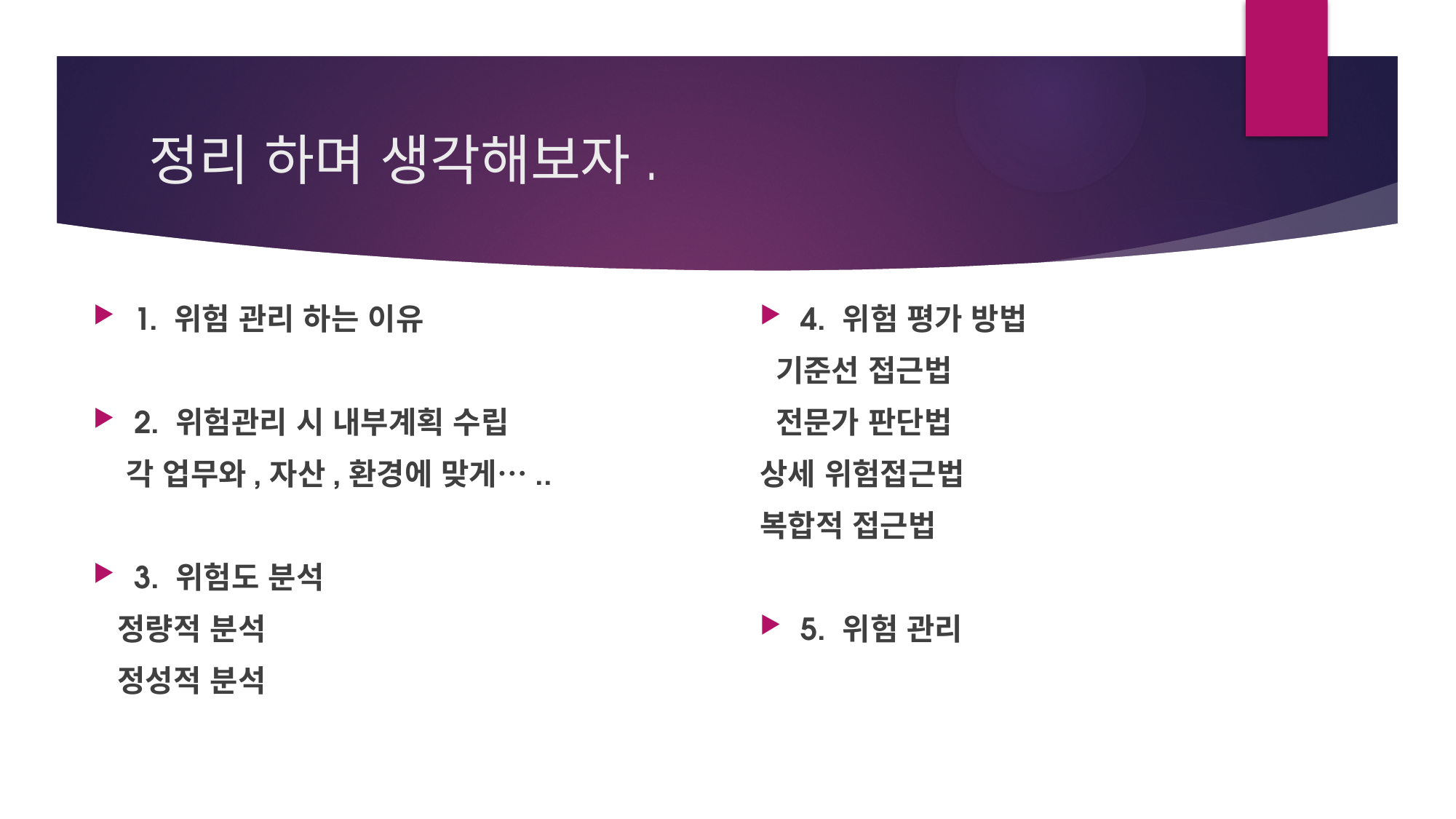

# 정리 하며 생각해보자.
1. 위험 관리 하는 이유

2. 위험관리 시 내부계획 수립
   각 업무와,자산,환경에 맞게…..

3. 위험도 분석
  정량적 분석
  정성적 분석

4. 위험 평가 방법
 기준선 접근법
 전문가 판단법
상세 위험접근법
복합적 접근법

5. 위험 관리